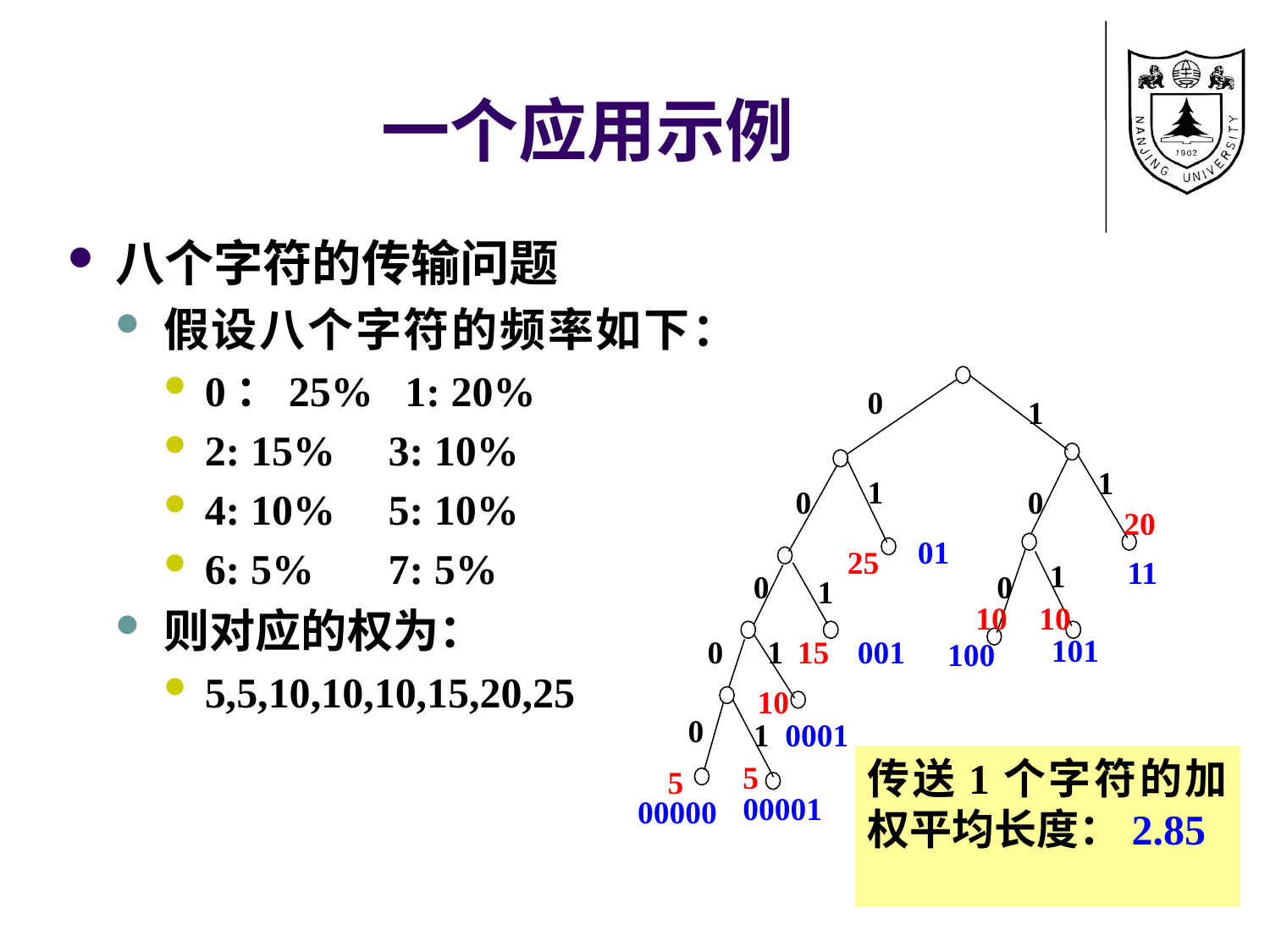

# 一个应用示例
八个字符的传输问题
假设八个字符的频率如下：
0：25%   1: 20%
2: 15%     3: 10%
4: 10%     5: 10%
6: 5%       7: 5%
则对应的权为：
5,5,10,10,10,15,20,25

0

1

1

1
0
0
20
01

25

11

1

0
0

1
10
10

101
0
1
15
001

100

10

0
1
0001
传送1个字符的加权平均长度：2.85
5
5

00001
00000
44